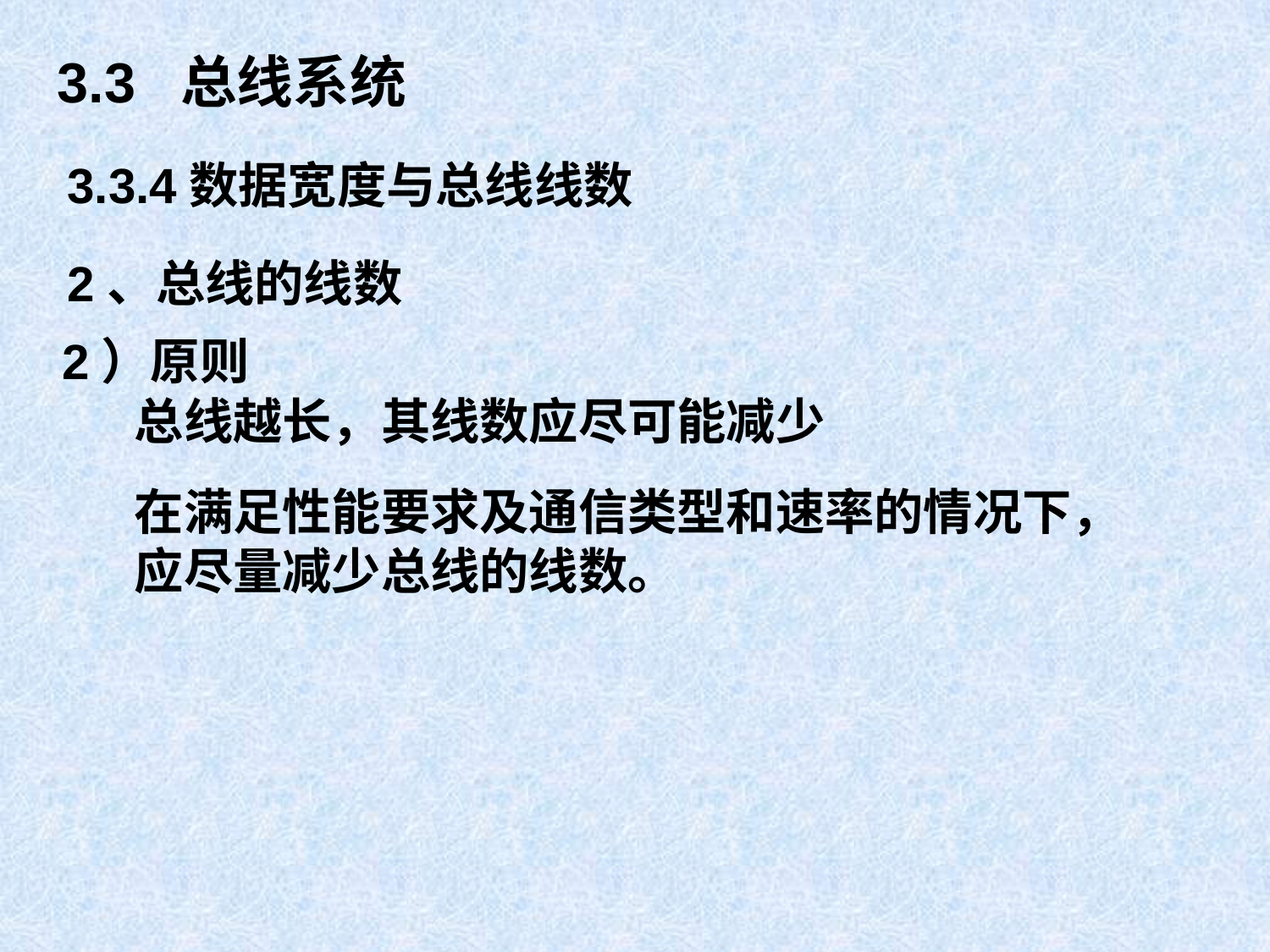

3.3  总线系统
3.3.4数据宽度与总线线数

2、总线的线数
2）原则
总线越长，其线数应尽可能减少
在满足性能要求及通信类型和速率的情况下，
应尽量减少总线的线数。